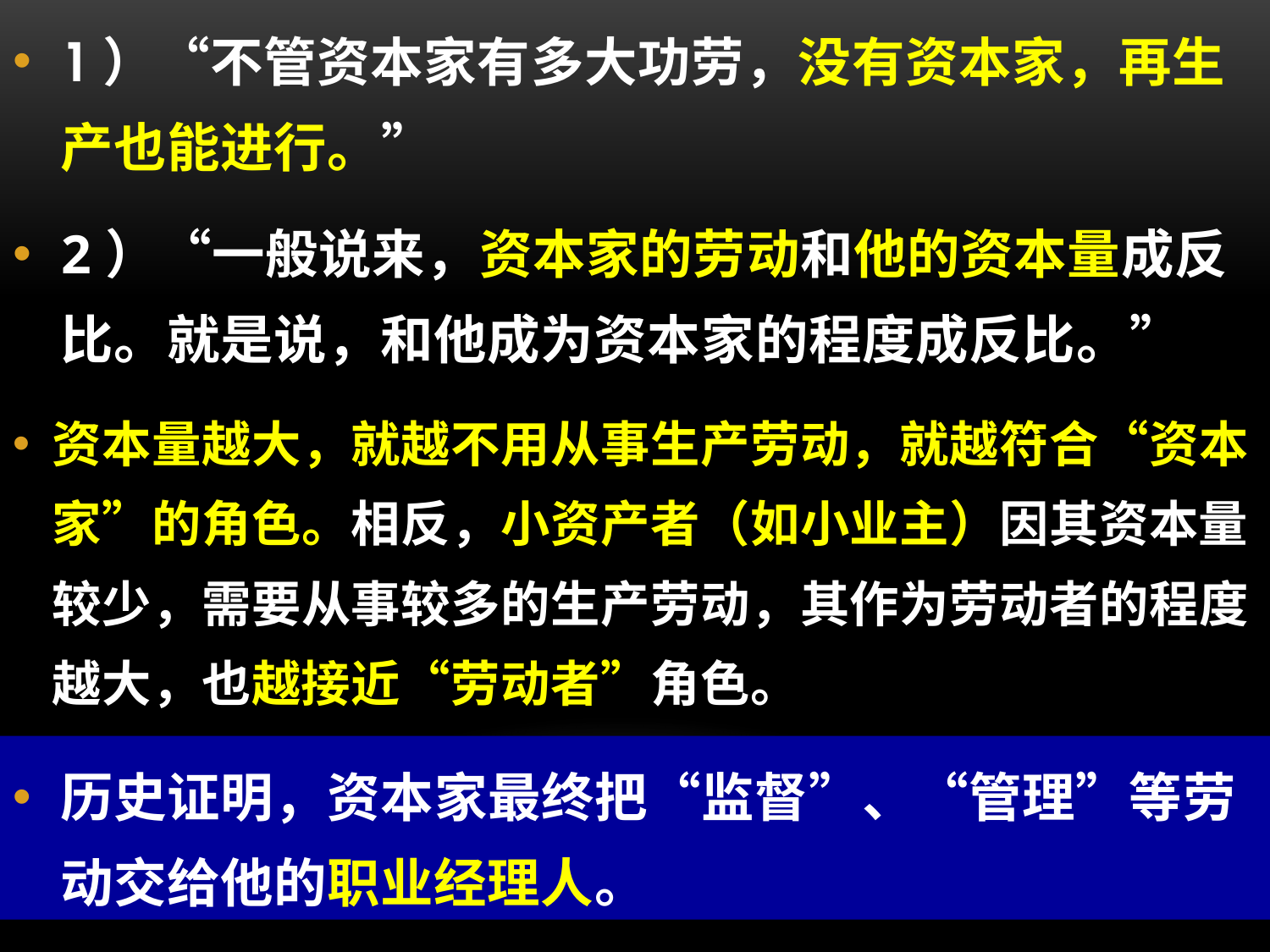

1）“不管资本家有多大功劳，没有资本家，再生产也能进行。”
2）“一般说来，资本家的劳动和他的资本量成反比。就是说，和他成为资本家的程度成反比。”
资本量越大，就越不用从事生产劳动，就越符合“资本家”的角色。相反，小资产者（如小业主）因其资本量较少，需要从事较多的生产劳动，其作为劳动者的程度越大，也越接近“劳动者”角色。
历史证明，资本家最终把“监督”、“管理”等劳动交给他的职业经理人。